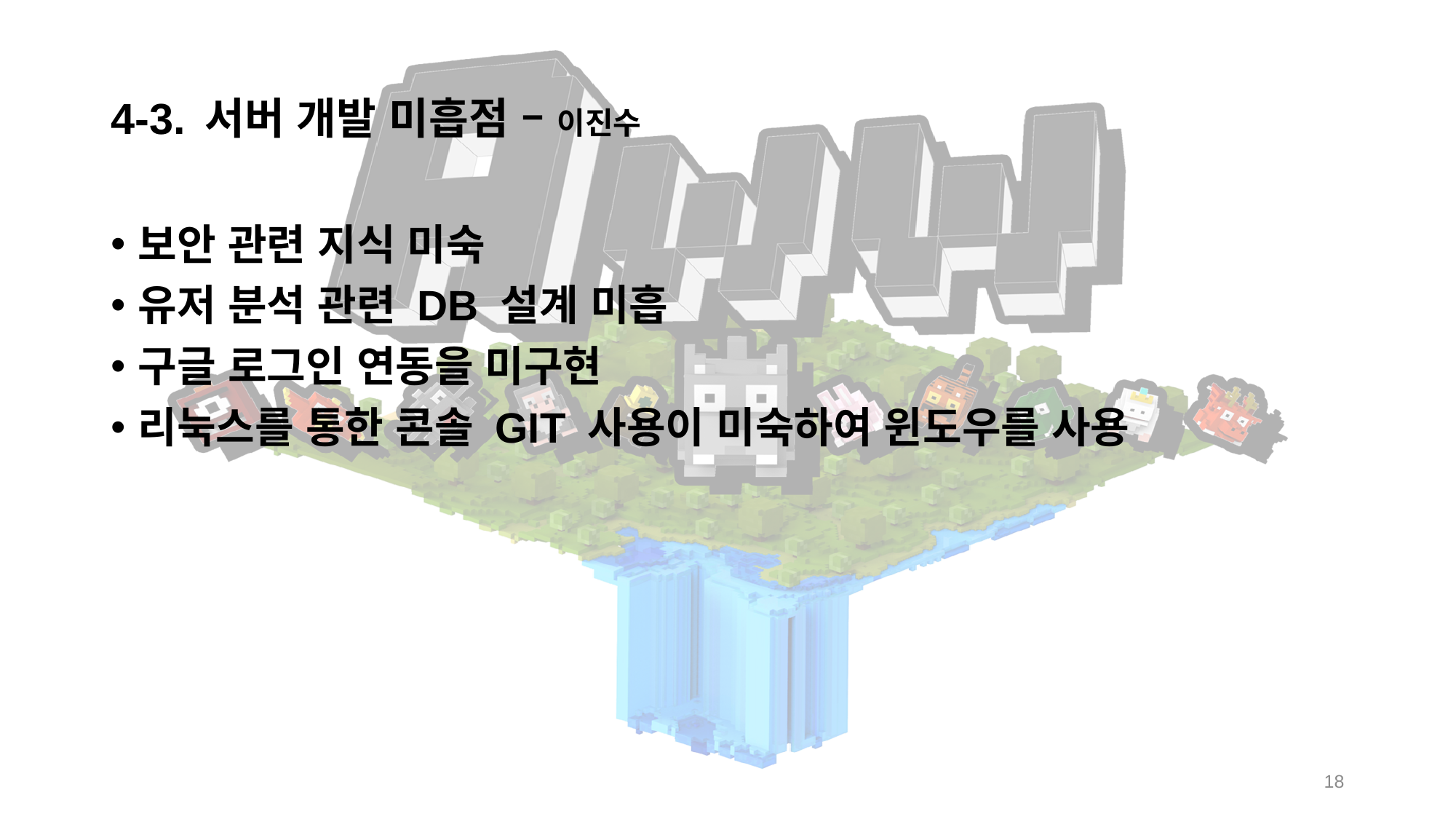

# 4-3. 서버 개발 미흡점 – 이진수
보안 관련 지식 미숙
유저 분석 관련 DB 설계 미흡
구글 로그인 연동을 미구현
리눅스를 통한 콘솔 GIT 사용이 미숙하여 윈도우를 사용

18